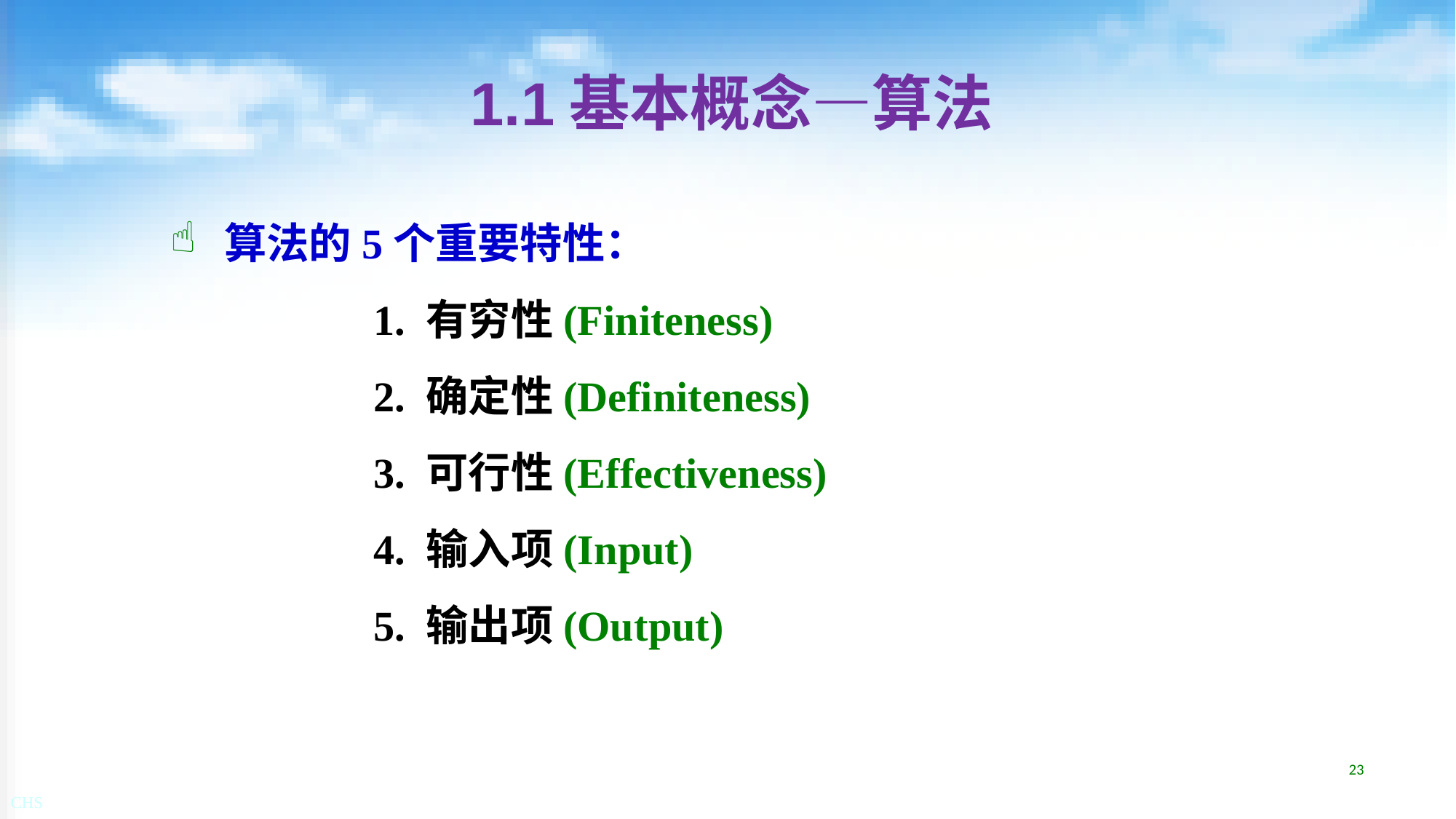

# 1.1基本概念—算法
算法的5个重要特性：
1. 有穷性(Finiteness)
2. 确定性(Definiteness)
3. 可行性(Effectiveness)
4. 输入项(Input)
5. 输出项(Output)
23